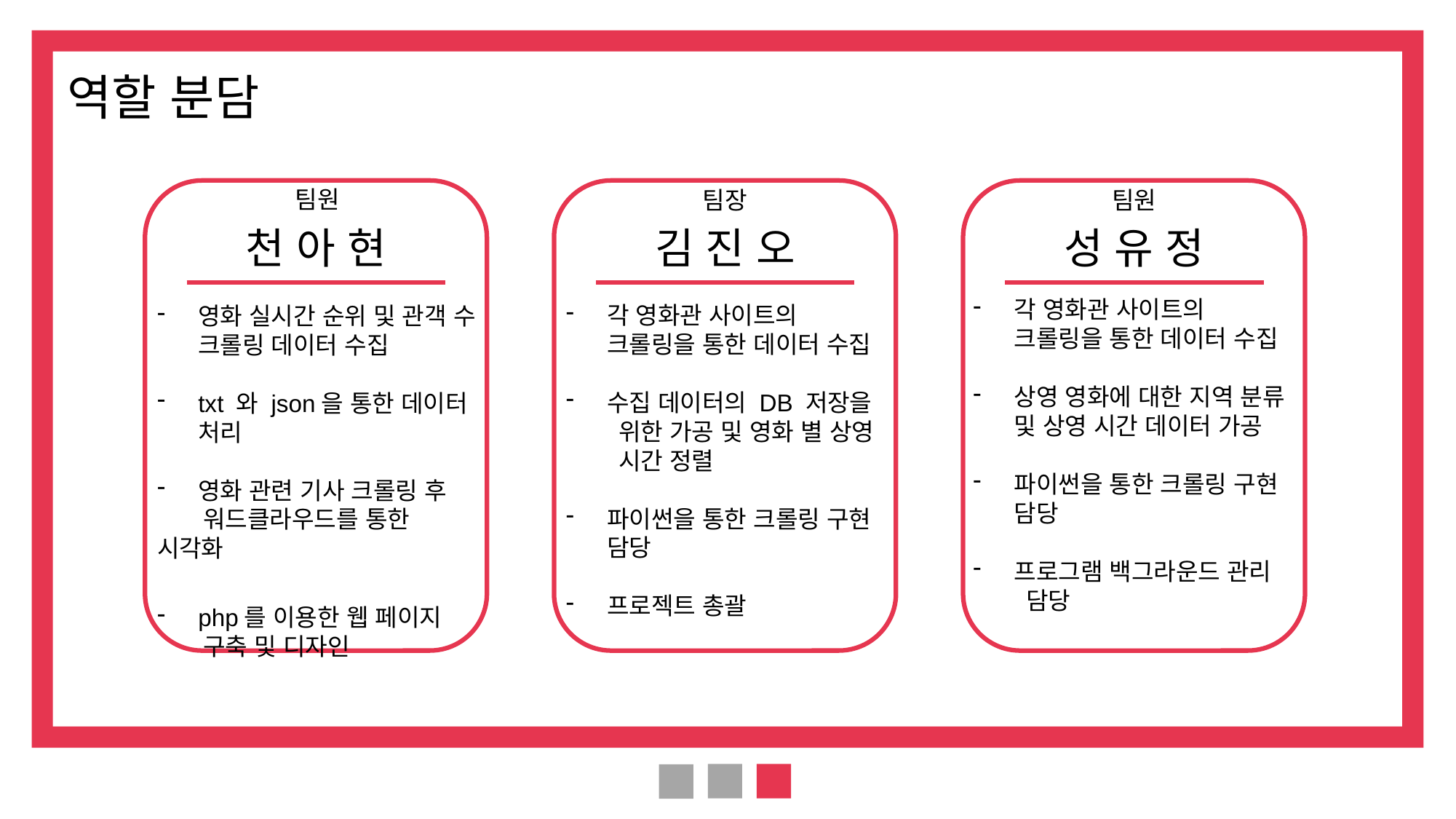

역할 분담
팀원
팀원
팀장

천 아 현
김 진 오
성 유 정
각 영화관 사이트의 크롤링을 통한 데이터 수집

상영 영화에 대한 지역 분류 및 상영 시간 데이터 가공

파이썬을 통한 크롤링 구현 담당

프로그램 백그라운드 관리
       담당

각 영화관 사이트의 크롤링을 통한 데이터 수집

수집 데이터의 DB 저장을
       위한 가공 및 영화 별 상영
       시간 정렬

파이썬을 통한 크롤링 구현 담당

프로젝트 총괄

영화 실시간 순위 및 관객 수 크롤링 데이터 수집

txt 와 json을 통한 데이터 처리

영화 관련 기사 크롤링 후
      워드클라우드를 통한 시각화

php를 이용한 웹 페이지
      구축 및 디자인